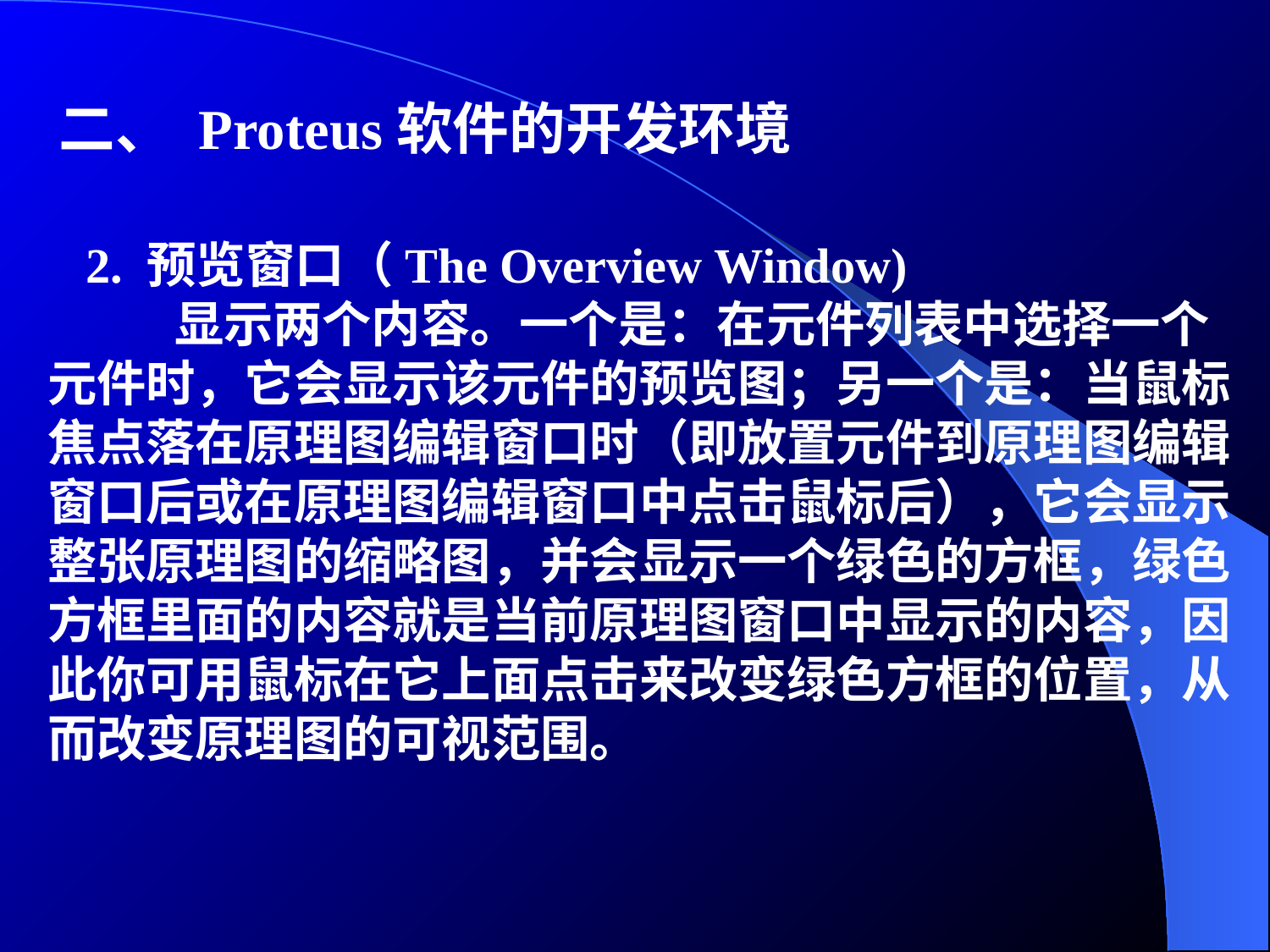

二、 Proteus软件的开发环境
2. 预览窗口（The Overview Window)
	显示两个内容。一个是：在元件列表中选择一个元件时，它会显示该元件的预览图；另一个是：当鼠标焦点落在原理图编辑窗口时（即放置元件到原理图编辑窗口后或在原理图编辑窗口中点击鼠标后），它会显示整张原理图的缩略图，并会显示一个绿色的方框，绿色方框里面的内容就是当前原理图窗口中显示的内容，因此你可用鼠标在它上面点击来改变绿色方框的位置，从而改变原理图的可视范围。